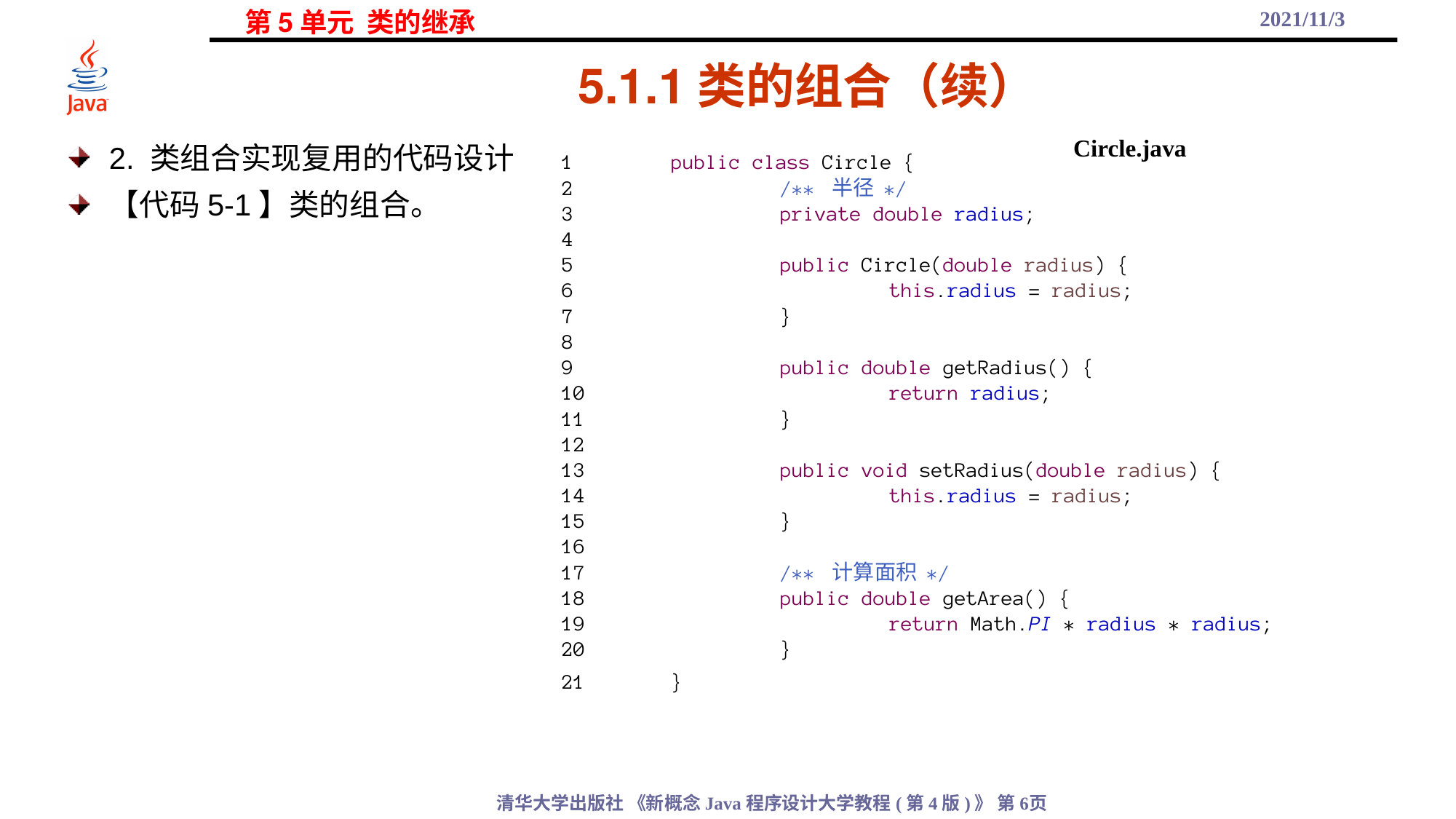

2021/11/3
# 5.1.1类的组合（续）
Circle.java
2. 类组合实现复用的代码设计
【代码5-1】类的组合。
1	public class Circle {
2		/** 半径 */
3		private double radius;
4
5		public Circle(double radius) {
6			this.radius = radius;
7		}
8
9		public double getRadius() {
10			return radius;
11		}
12
13		public void setRadius(double radius) {
14			this.radius = radius;
15		}
16
17		/** 计算面积 */
18		public double getArea() {
19			return Math.PI * radius * radius;
20		}
21	}